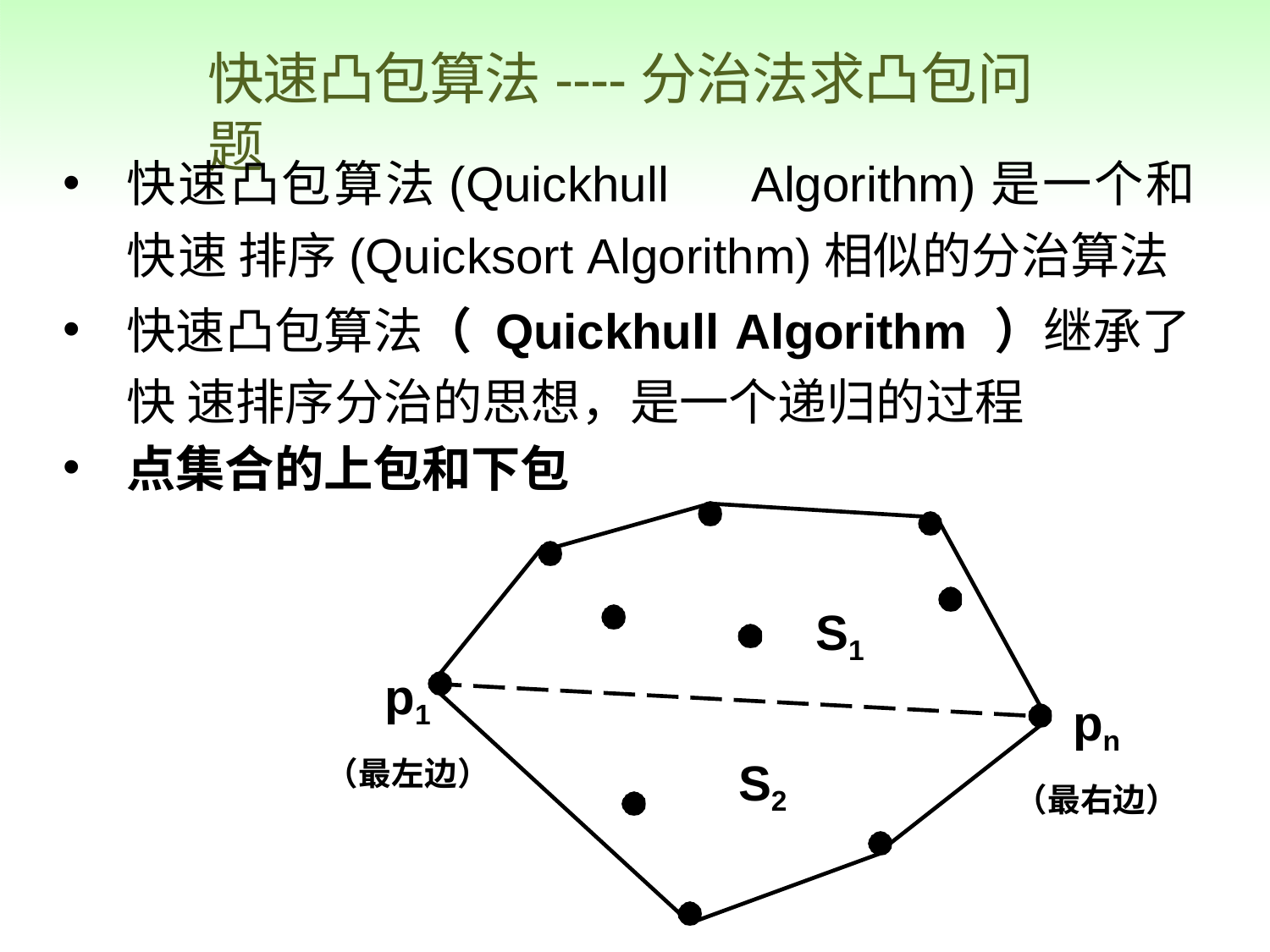

# 快速凸包算法----分治法求凸包问题
快速凸包算法(Quickhull	Algorithm)是一个和快速 排序(Quicksort Algorithm)相似的分治算法
快速凸包算法（ Quickhull Algorithm ）继承了快 速排序分治的思想，是一个递归的过程
点集合的上包和下包

S1

p1
（最左边）
pn
（最右边）

S2